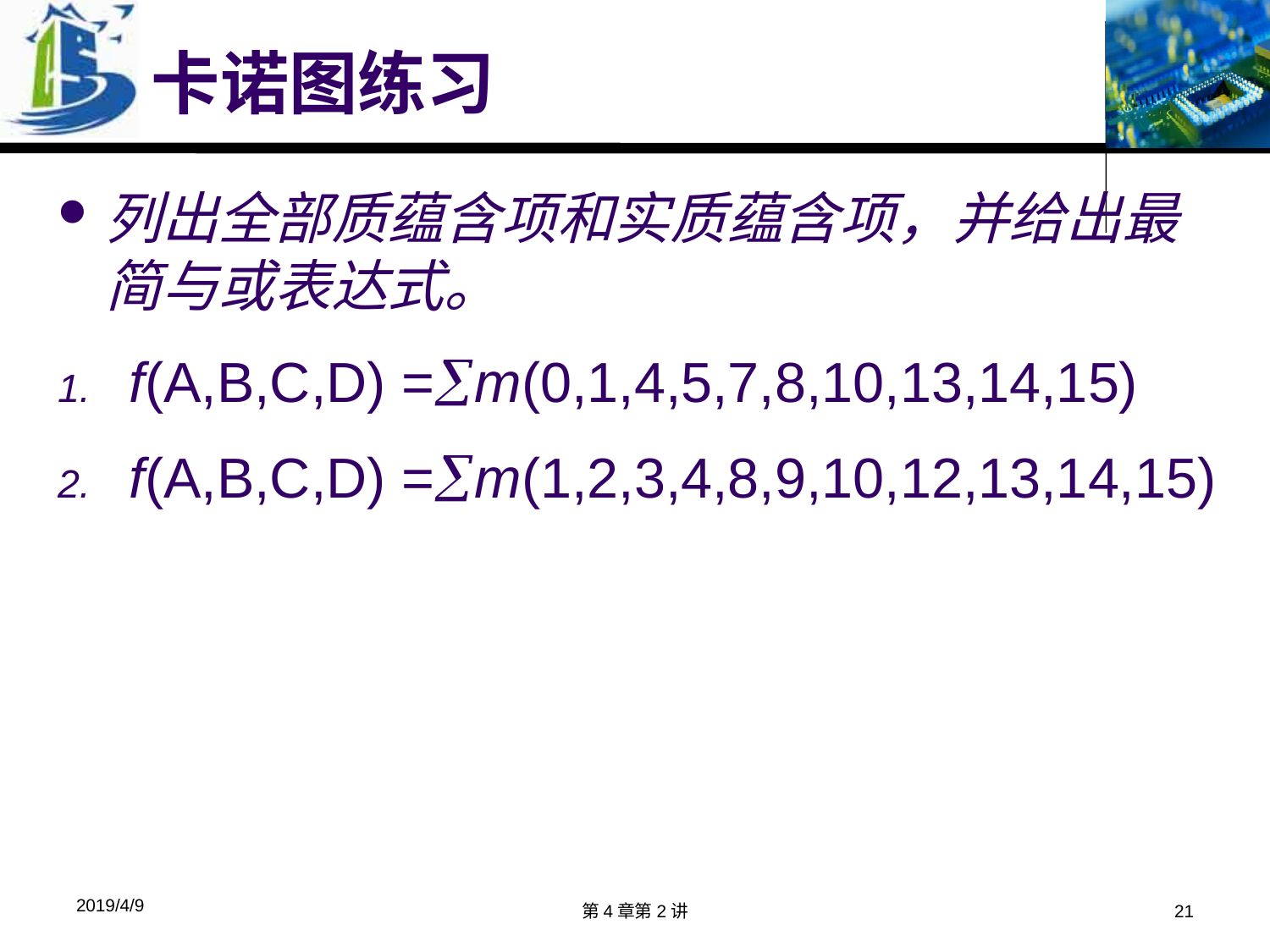

# 卡诺图练习
列出全部质蕴含项和实质蕴含项，并给出最简与或表达式。
f(A,B,C,D) =∑m(0,1,4,5,7,8,10,13,14,15)
f(A,B,C,D) =∑m(1,2,3,4,8,9,10,12,13,14,15)
2019/4/9
第4章第2讲
21